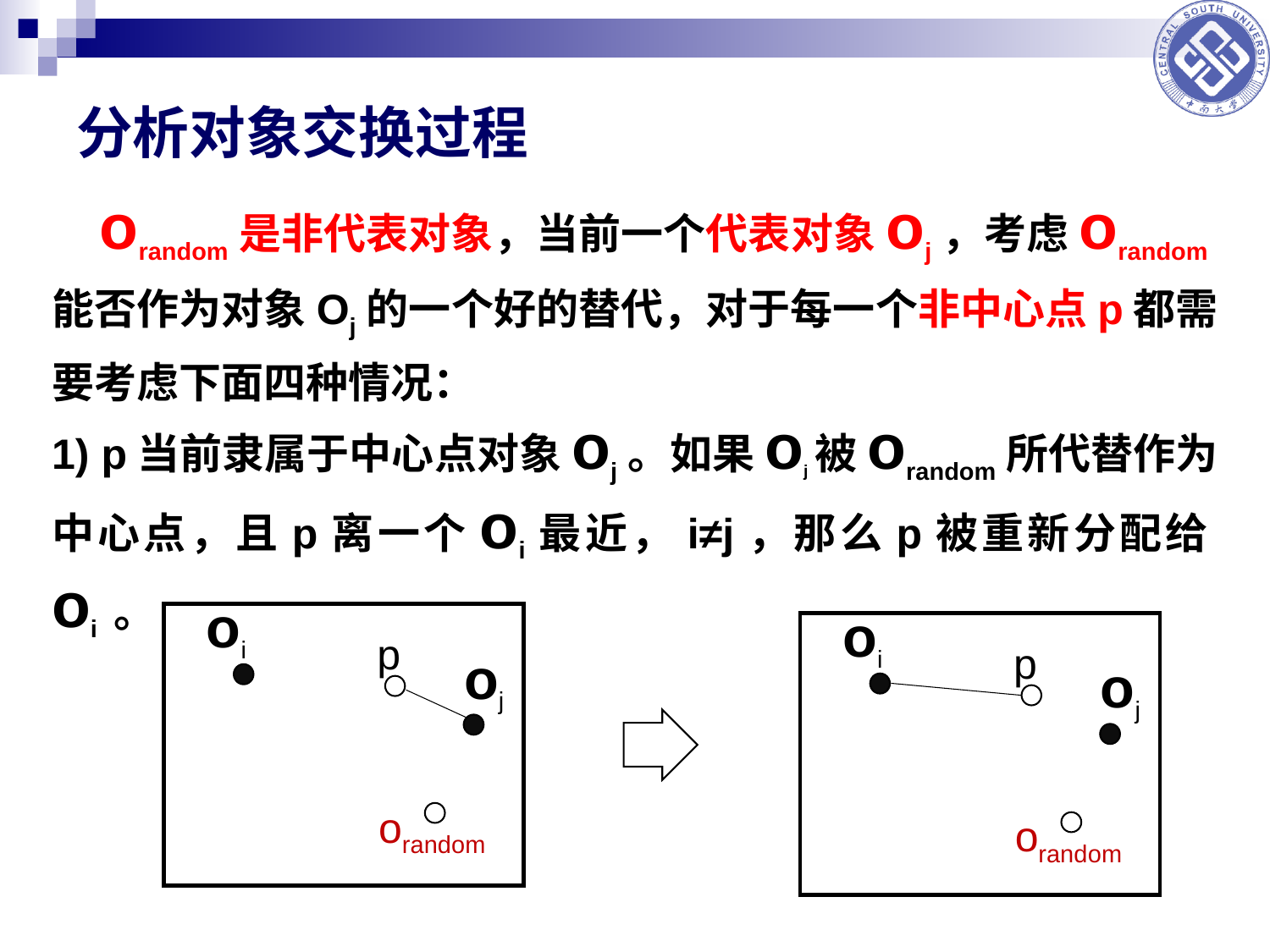

# 分析对象交换过程
    orandom是非代表对象，当前一个代表对象oj，考虑orandom能否作为对象Oj的一个好的替代，对于每一个非中心点p都需要考虑下面四种情况：
1) p当前隶属于中心点对象oj。如果oj被orandom所代替作为中心点，且p离一个oi最近，i≠j，那么p被重新分配给oi 。
oi

p
oj

orandom

oi

p
oj

orandom